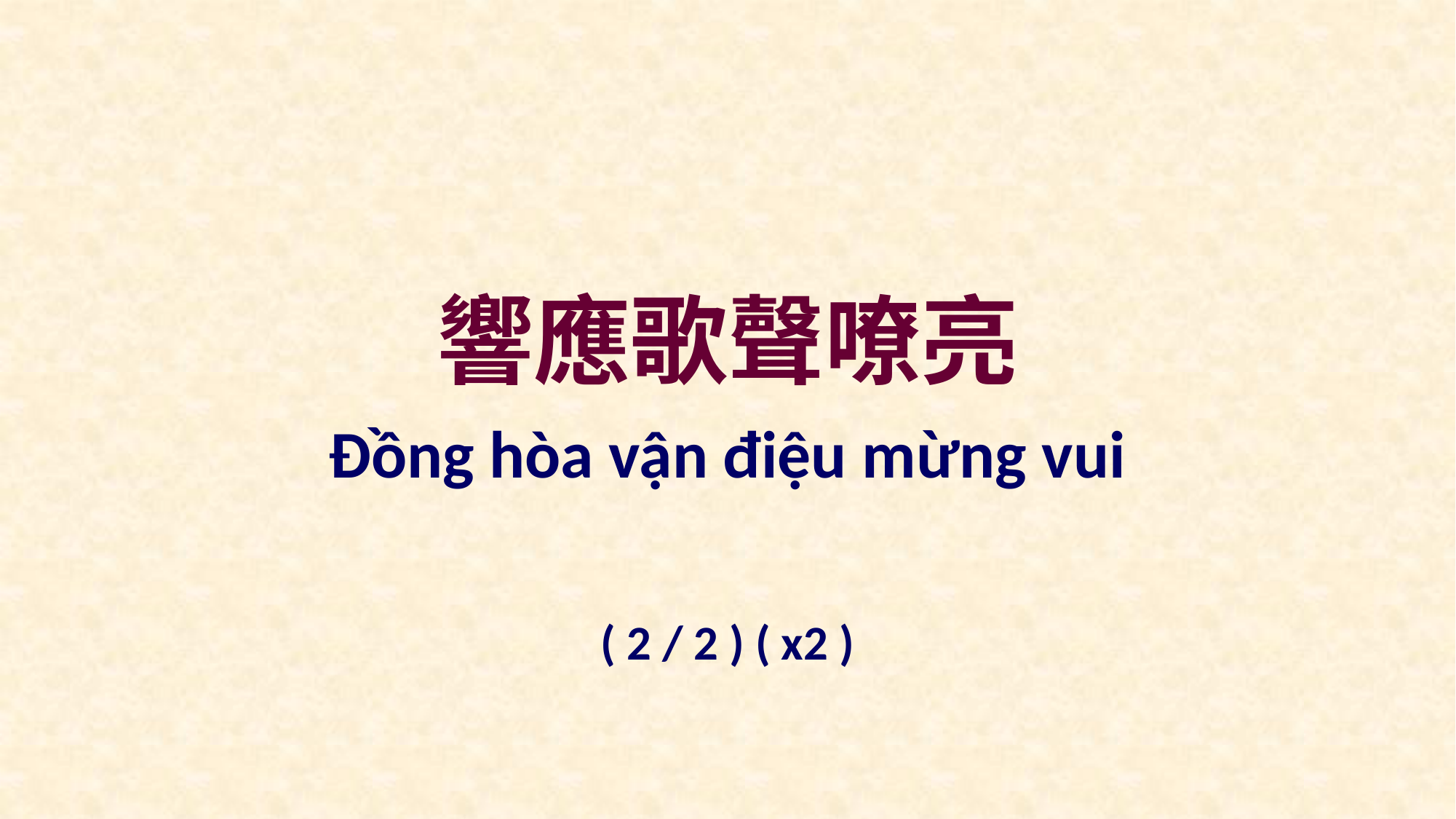

響應歌聲嘹亮
Đồng hòa vận điệu mừng vui
( 2 / 2 ) ( x2 )